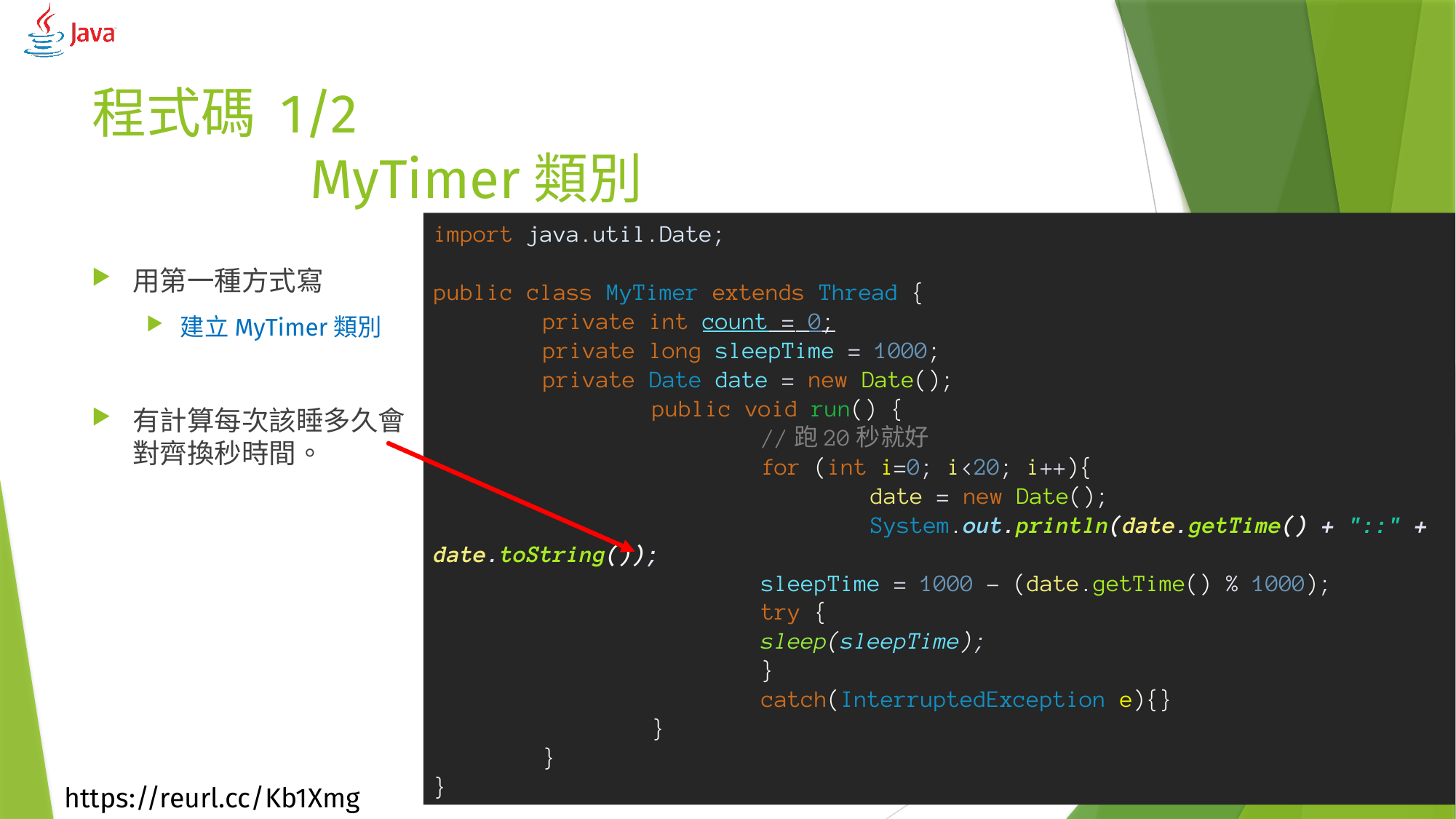

# 程式碼 1/2 MyTimer類別
import java.util.Date;

public class MyTimer extends Thread {
	private int count = 0;
	private long sleepTime = 1000;
	private Date date = new Date();
		public void run() {
			//跑20秒就好
		    	for (int i=0; i<20; i++){
    				date = new Date();
    				System.out.println(date.getTime() + "::" + date.toString());
            		sleepTime = 1000 - (date.getTime() % 1000);
            		try {
               		sleep(sleepTime);
            		}
            		catch(InterruptedException e){}
    		}
	}
}
用第一種方式寫
建立MyTimer類別

有計算每次該睡多久會對齊換秒時間。